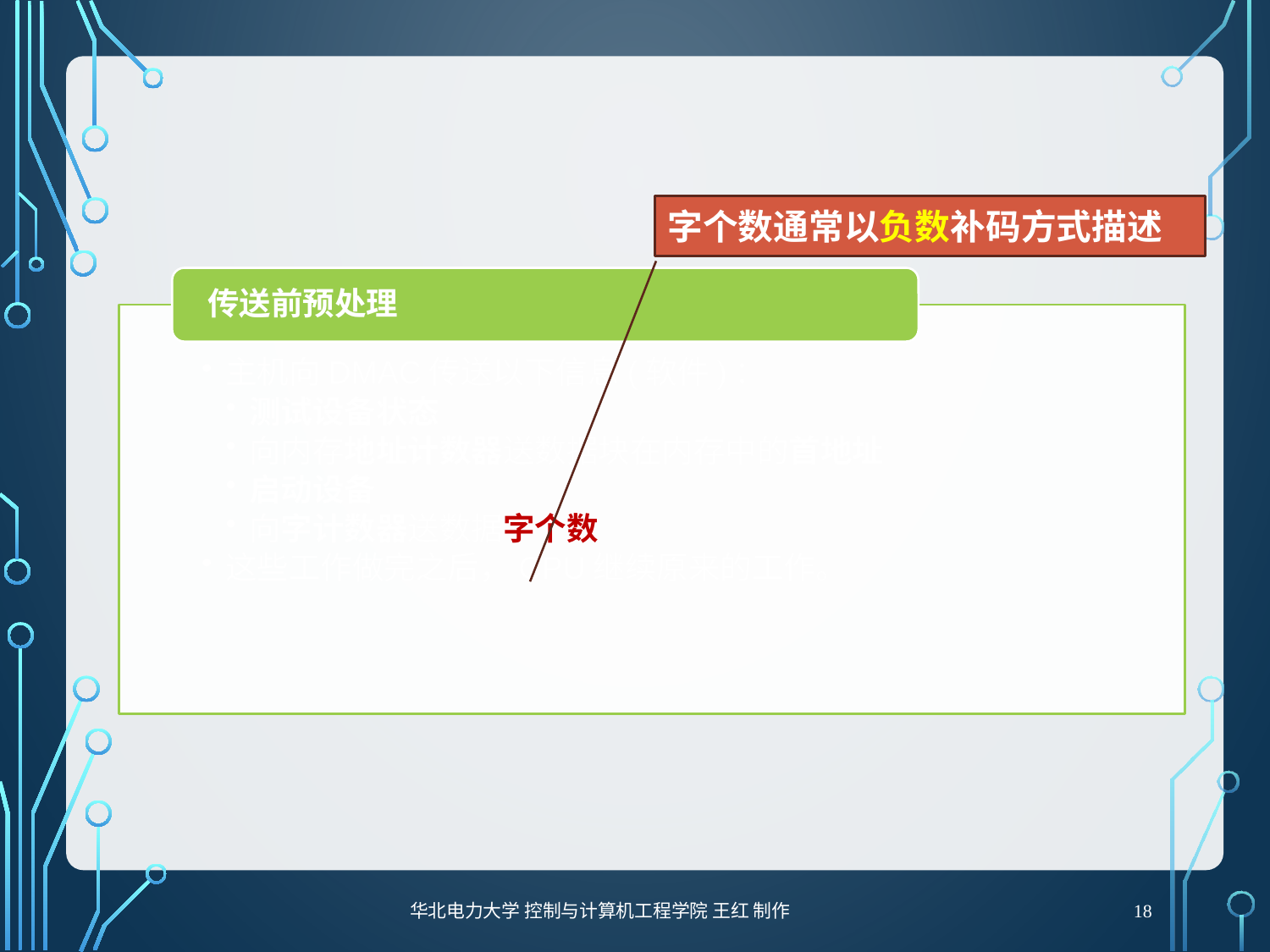

#
字个数通常以负数补码方式描述
主机向DMAC传送以下信息(软件)：
测试设备状态
向内存地址计数器送数据块在内存中的首地址
启动设备
向字计数器送数据字个数
这些工作做完之后，CPU继续原来的工作。
传送前预处理
18
华北电力大学 控制与计算机工程学院 王红 制作